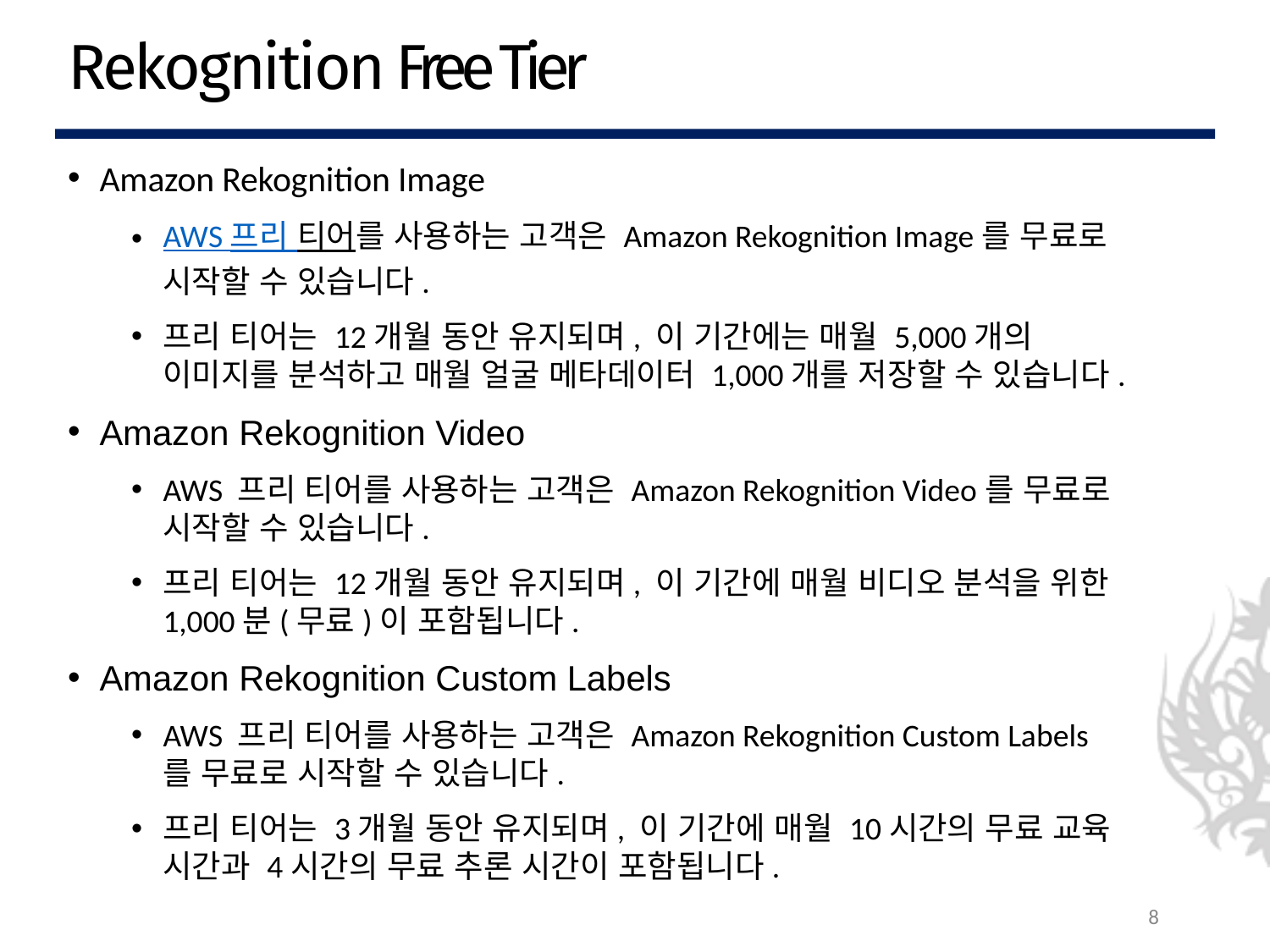

# Rekognition Free Tier
Amazon Rekognition Image
AWS 프리 티어를 사용하는 고객은 Amazon Rekognition Image를 무료로 시작할 수 있습니다.
프리 티어는 12개월 동안 유지되며, 이 기간에는 매월 5,000개의 이미지를 분석하고 매월 얼굴 메타데이터 1,000개를 저장할 수 있습니다.
Amazon Rekognition Video
AWS 프리 티어를 사용하는 고객은 Amazon Rekognition Video를 무료로 시작할 수 있습니다.
프리 티어는 12개월 동안 유지되며, 이 기간에 매월 비디오 분석을 위한 1,000분(무료)이 포함됩니다.
Amazon Rekognition Custom Labels
AWS 프리 티어를 사용하는 고객은 Amazon Rekognition Custom Labels를 무료로 시작할 수 있습니다.
프리 티어는 3개월 동안 유지되며, 이 기간에 매월 10시간의 무료 교육 시간과 4시간의 무료 추론 시간이 포함됩니다.
8